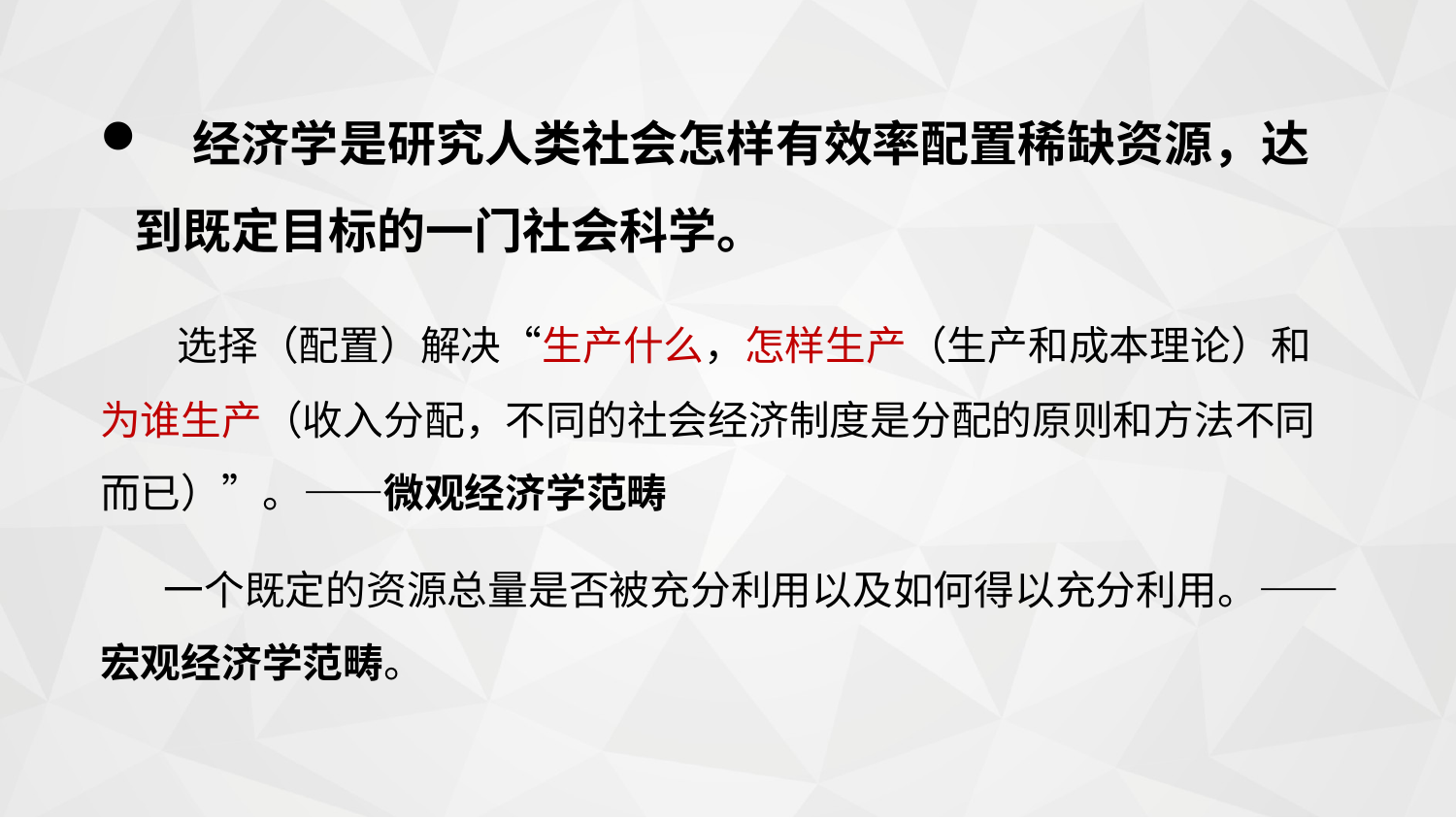

经济学是研究人类社会怎样有效率配置稀缺资源，达到既定目标的一门社会科学。
      选择（配置）解决“生产什么，怎样生产（生产和成本理论）和为谁生产（收入分配，不同的社会经济制度是分配的原则和方法不同而已）”。——微观经济学范畴
      一个既定的资源总量是否被充分利用以及如何得以充分利用。——宏观经济学范畴。
15